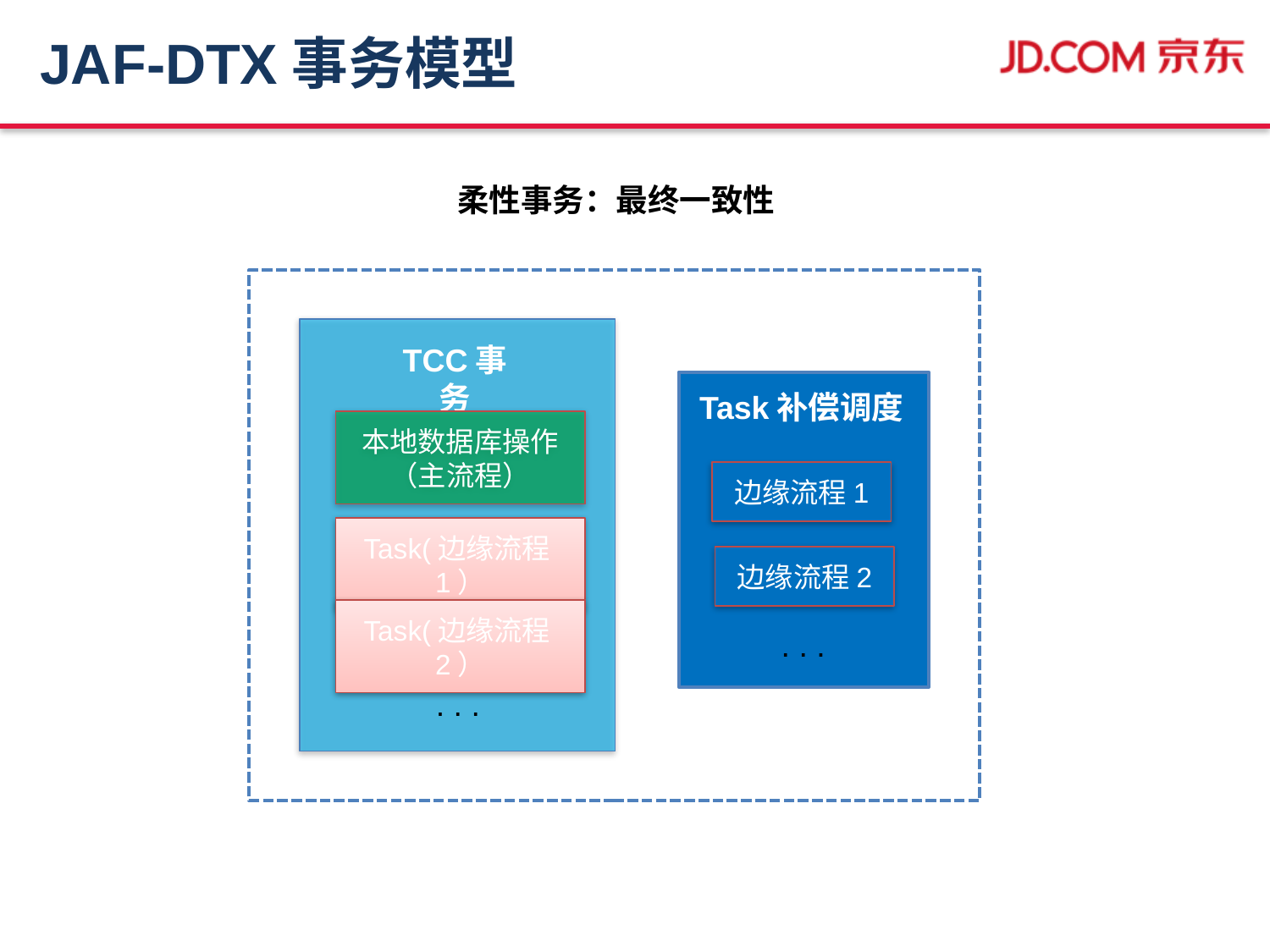

功能架构-事务协议
# JAF-DTX事务模型
柔性事务：最终一致性

TCC事务
本地数据库操作
（主流程）
Task(边缘流程1）
Task(边缘流程2）
. . .

Task补偿调度
边缘流程1
边缘流程2
. . .